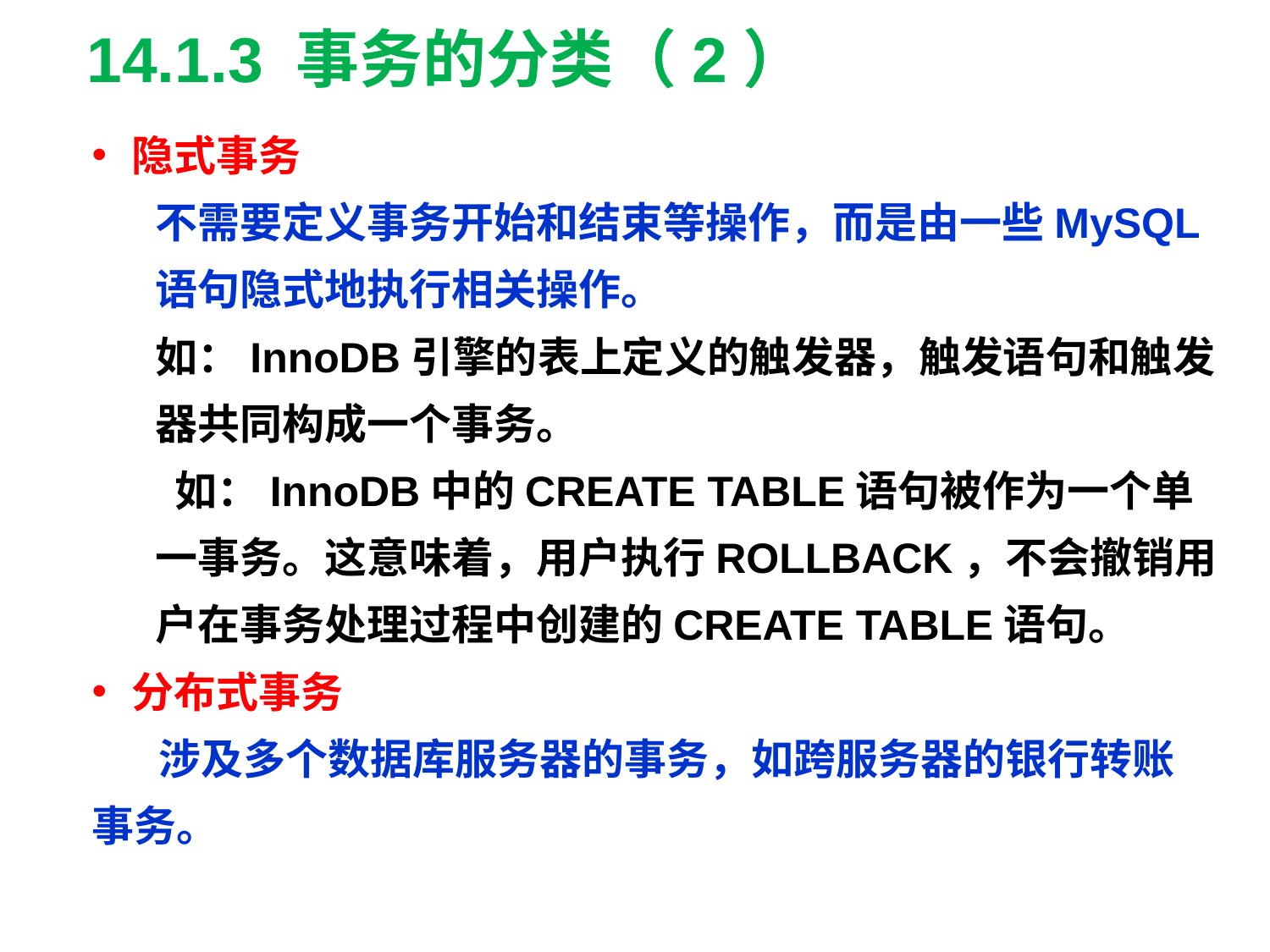

# 14.1.3 事务的分类（2）
隐式事务
不需要定义事务开始和结束等操作，而是由一些MySQL语句隐式地执行相关操作。
如：InnoDB引擎的表上定义的触发器，触发语句和触发器共同构成一个事务。
 如：InnoDB中的CREATE TABLE语句被作为一个单一事务。这意味着，用户执行ROLLBACK，不会撤销用户在事务处理过程中创建的CREATE TABLE语句。
分布式事务
      涉及多个数据库服务器的事务，如跨服务器的银行转账事务。